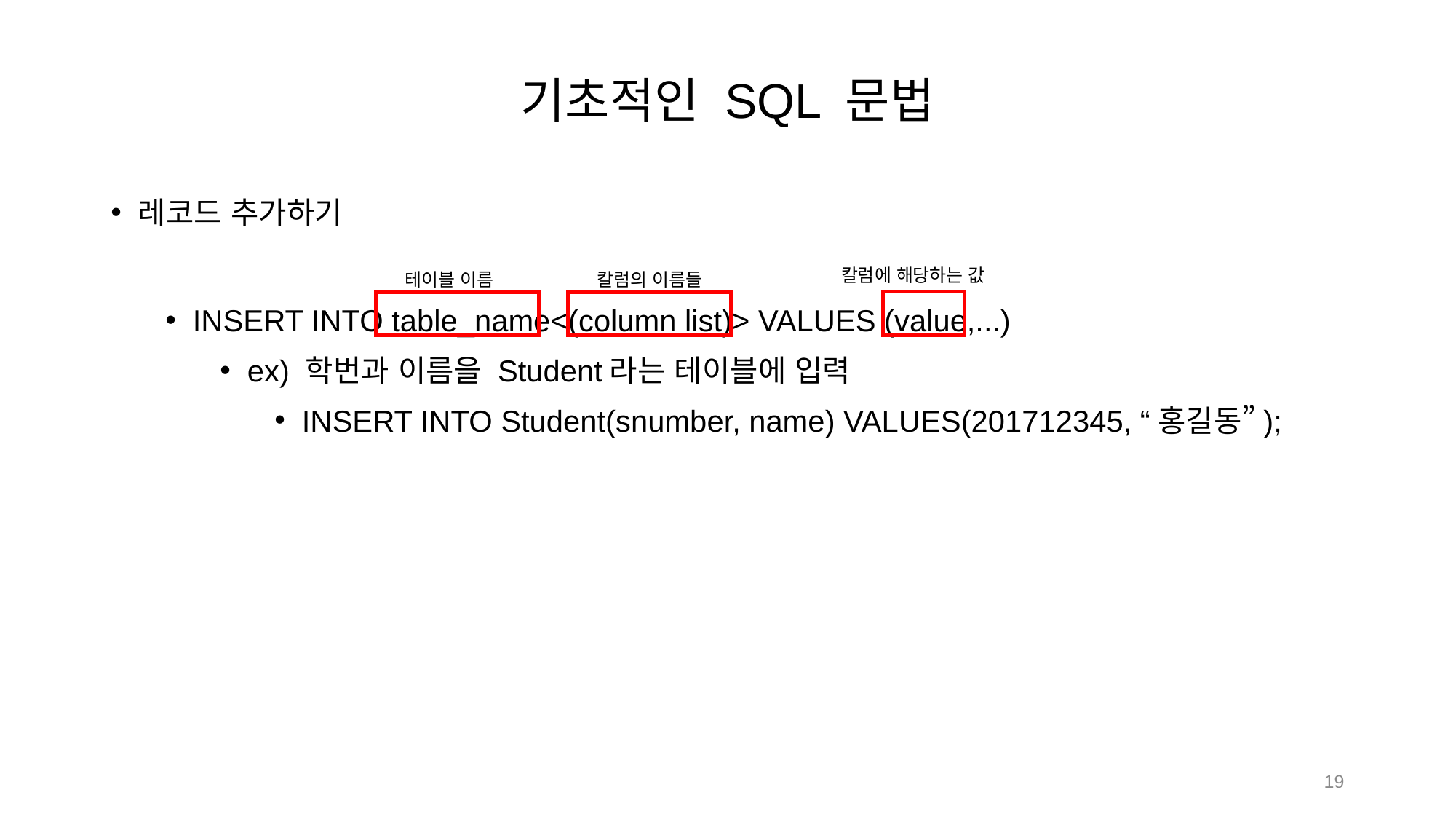

# 기초적인 SQL 문법
레코드 추가하기

INSERT INTO table_name<(column list)> VALUES (value,...)
ex) 학번과 이름을 Student라는 테이블에 입력
INSERT INTO Student(snumber, name) VALUES(201712345, “홍길동”);

칼럼에 해당하는 값
테이블 이름
칼럼의 이름들

19